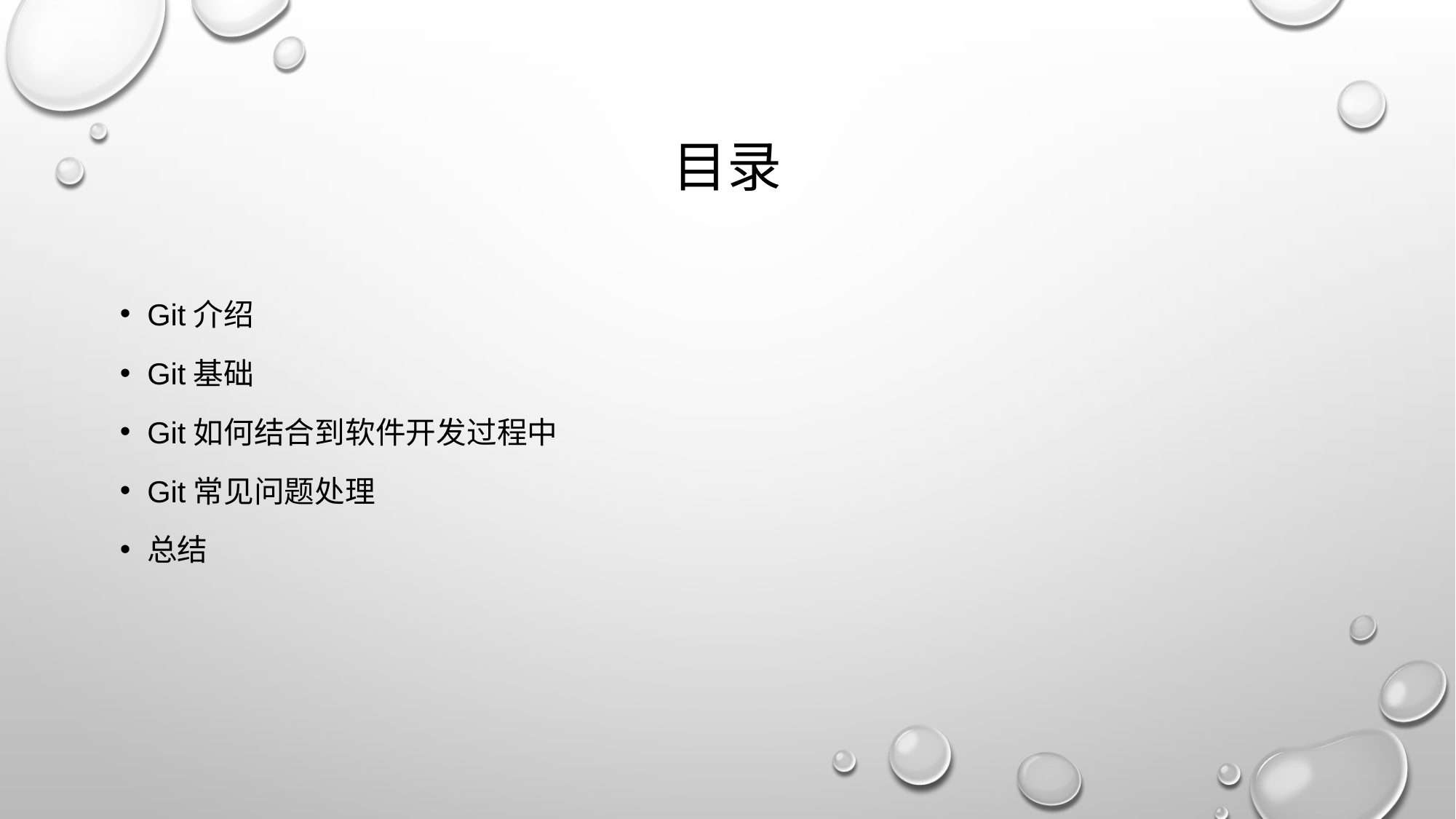

# 目录
Git介绍
Git基础
Git如何结合到软件开发过程中
Git常见问题处理
总结